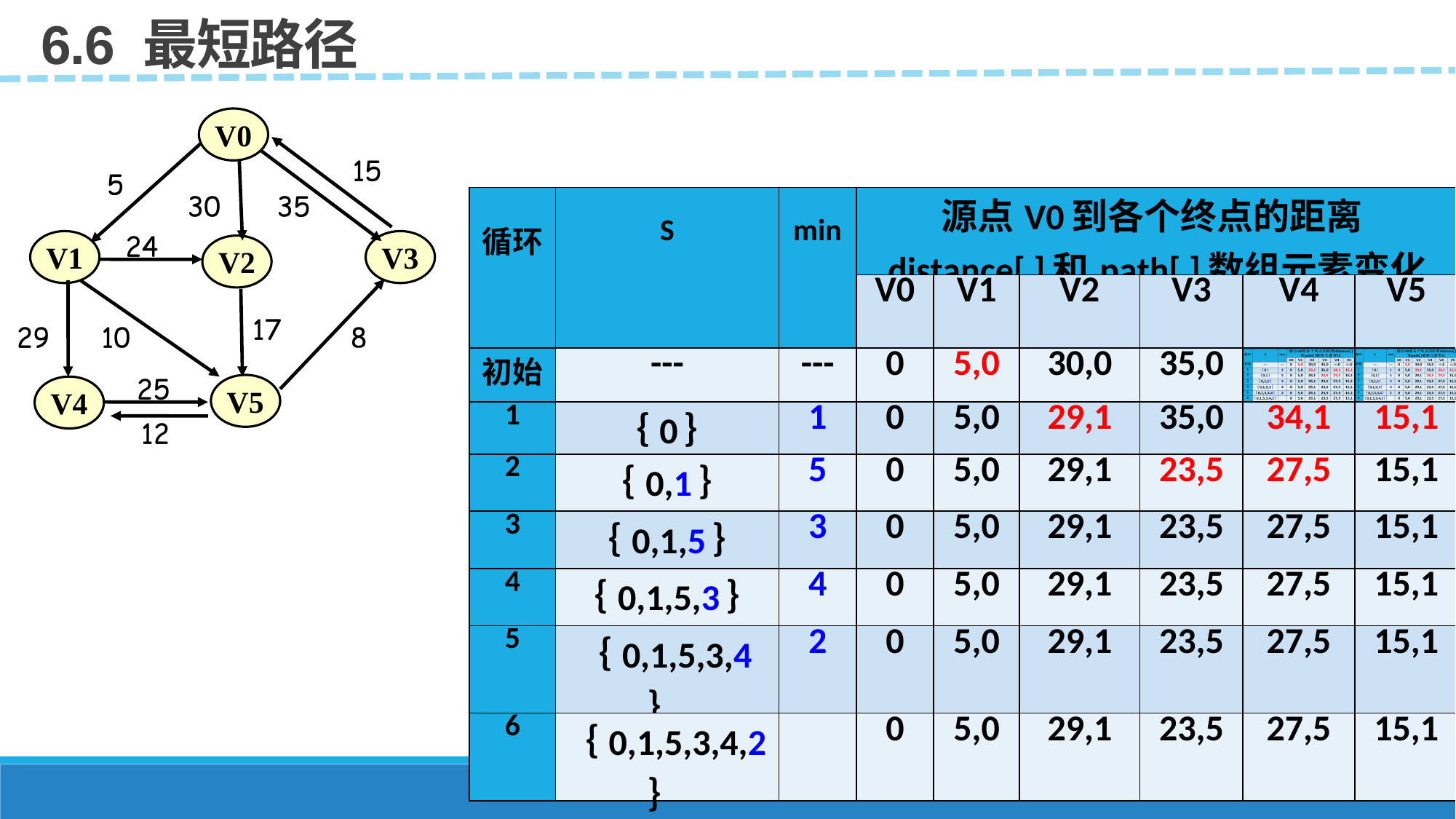

6.6 最短路径
V0

15

5
35
30
| 循环 | S | min | 源点V0到各个终点的距离distance[ ]和path[ ]数组元素变化 |  |  |  |  |  |
| --- | --- | --- | --- | --- | --- | --- | --- | --- |
|  |  |  | V0 | V1 | V2 | V3 | V4 | V5 |
| 初始 | --- | --- | 0 | 5,0 | 30,0 | 35,0 |  |  |
| 1 | ｛0｝ | 1 | 0 | 5,0 | 29,1 | 35,0 | 34,1 | 15,1 |
| 2 | ｛0,1｝ | 5 | 0 | 5,0 | 29,1 | 23,5 | 27,5 | 15,1 |
| 3 | ｛0,1,5｝ | 3 | 0 | 5,0 | 29,1 | 23,5 | 27,5 | 15,1 |
| 4 | ｛0,1,5,3｝ | 4 | 0 | 5,0 | 29,1 | 23,5 | 27,5 | 15,1 |
| 5 | ｛0,1,5,3,4｝ | 2 | 0 | 5,0 | 29,1 | 23,5 | 27,5 | 15,1 |
| 6 | ｛0,1,5,3,4,2｝ |  | 0 | 5,0 | 29,1 | 23,5 | 27,5 | 15,1 |
24
V1
V3
V2

17
29
10
8
25
V5
V4

12